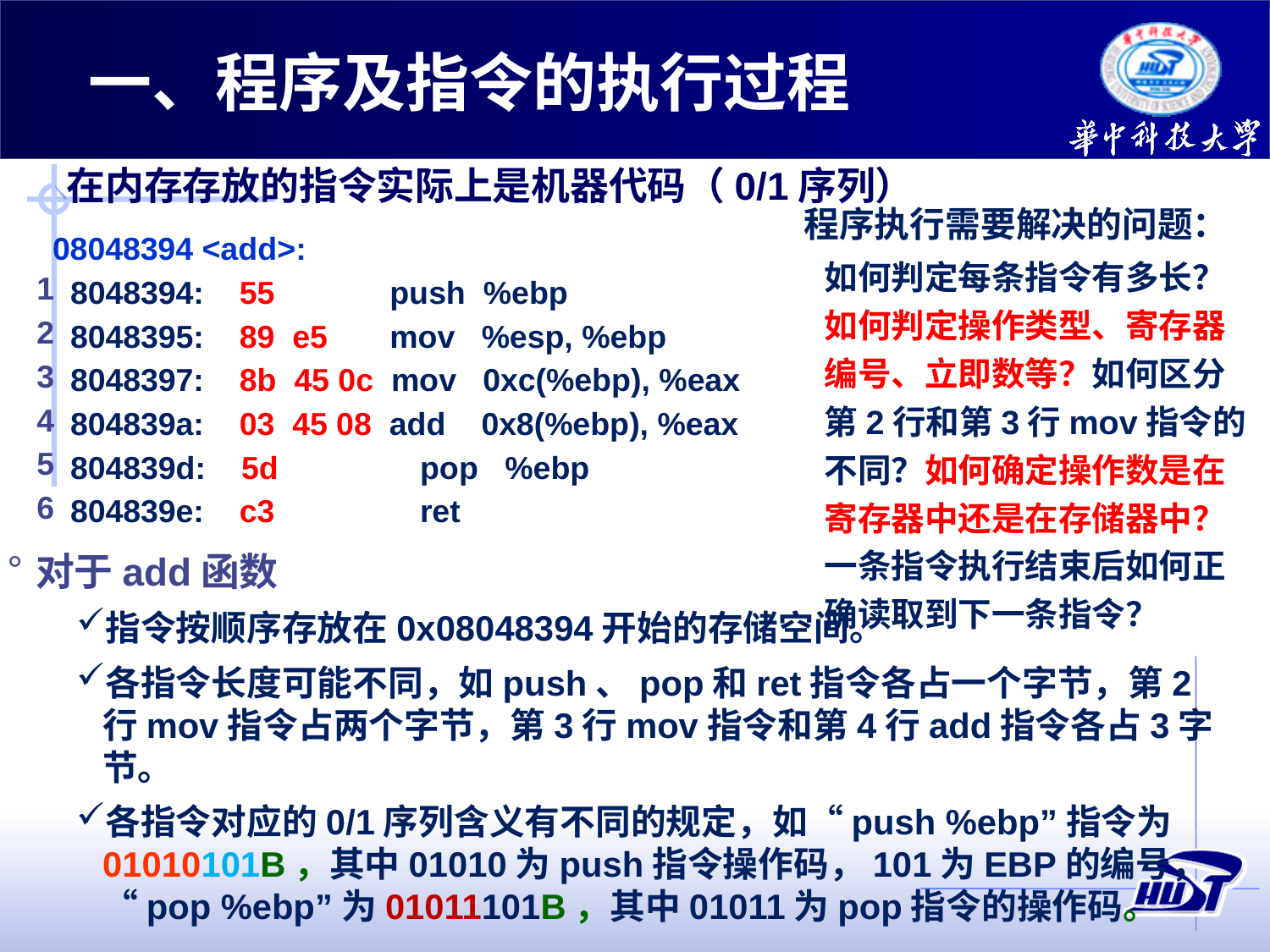

一、程序及指令的执行过程
在内存存放的指令实际上是机器代码（0/1序列）
程序执行需要解决的问题：
08048394 <add>:
  8048394:    55             push  %ebp
  8048395:    89  e5       mov   %esp, %ebp
  8048397:    8b  45 0c  mov   0xc(%ebp), %eax
  804839a:    03  45 08  add    0x8(%ebp), %eax
  804839d:    5d	   pop   %ebp
  804839e:    c3	   ret
如何判定每条指令有多长？如何判定操作类型、寄存器编号、立即数等？如何区分第2行和第3行mov指令的不同？如何确定操作数是在寄存器中还是在存储器中？一条指令执行结束后如何正确读取到下一条指令？
1
2
3
4
5
6

对于add函数
指令按顺序存放在0x08048394开始的存储空间。
各指令长度可能不同，如push、pop和ret指令各占一个字节，第2行mov指令占两个字节，第3行mov指令和第4行add指令各占3字节。
各指令对应的0/1序列含义有不同的规定，如“push %ebp”指令为01010101B，其中01010为push指令操作码，101为EBP的编号，“pop %ebp”为01011101B，其中01011为pop指令的操作码。